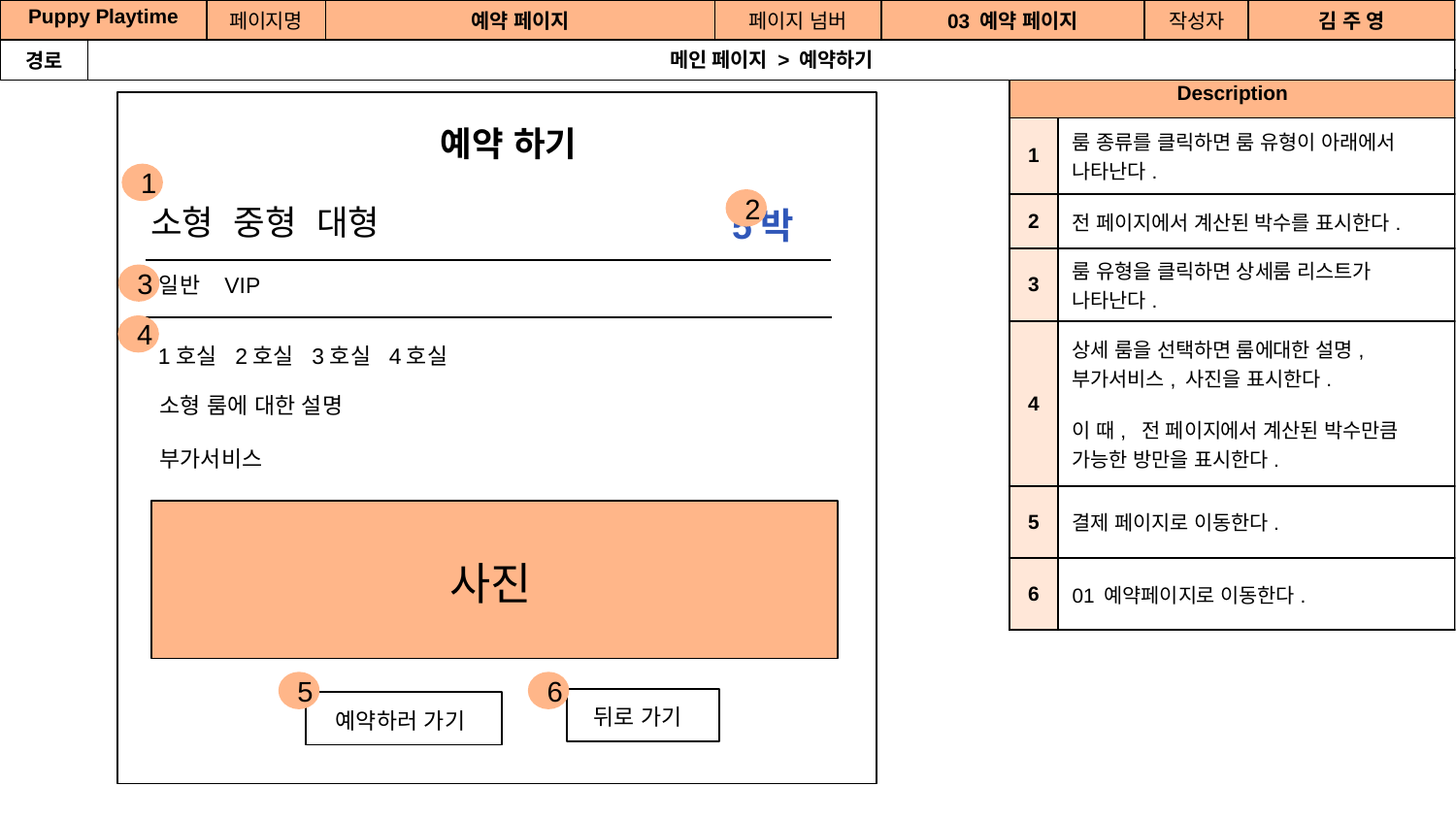

공간(오피스) 대여 시스템
| Puppy Playtime | 김 주 영 | 페이지명 | 예약 페이지 | 페이지 넘버 | 03 예약 페이지 | 작성자 | 김 주 영 |
| --- | --- | --- | --- | --- | --- | --- | --- |
| 경로 | 메인 페이지 > 예약하기 | 김 주 영 | 김 주 영 | 김 주 영 | 김 주 영 | 김 주 영 | 김 주 영 |
| Description | 예약하러 가기를 클릭하면 예약 상세페이지로 간다. |
| --- | --- |
| 1 | 룸 종류를 클릭하면 룸 유형이 아래에서 나타난다. |
| 2 | 전 페이지에서 계산된 박수를 표시한다. |
| 3 | 룸 유형을 클릭하면 상세룸 리스트가 나타난다. |
| 4 | 상세 룸을 선택하면 룸에대한 설명, 부가서비스, 사진을 표시한다. 이 때, 전 페이지에서 계산된 박수만큼 가능한 방만을 표시한다. |
| 5 | 결제 페이지로 이동한다. |
| 6 | 01 예약페이지로 이동한다. |

예약 하기
1
2
소형  중형  대형
5박
일반   VIP
3
4

소형 룸에 대한 설명

부가서비스
1호실  2호실  3호실  4호실

사진
5
6

뒤로 가기

예약하러 가기